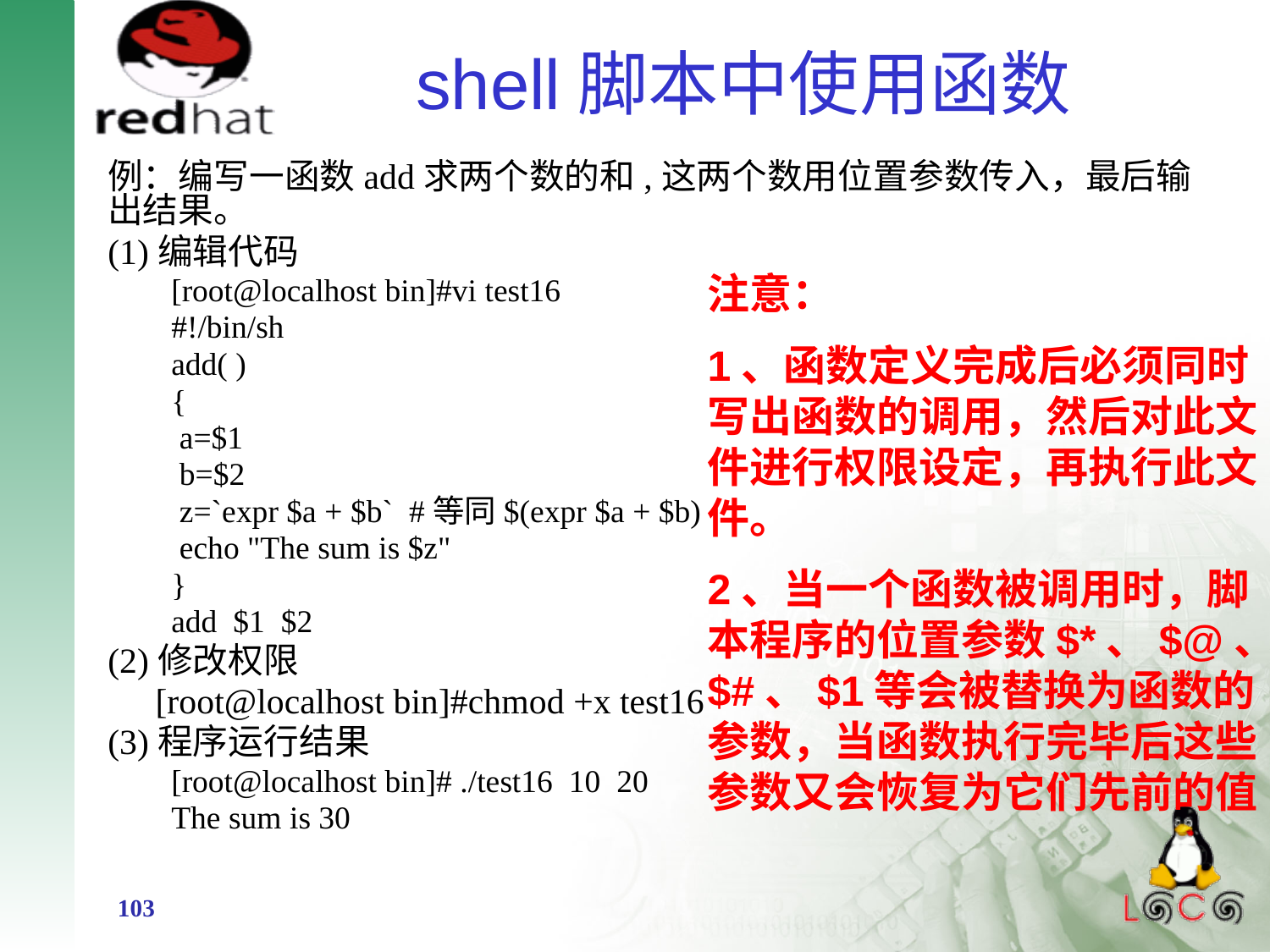

# shell脚本中使用函数
例：编写一函数add求两个数的和,这两个数用位置参数传入，最后输出结果。
(1)编辑代码
[root@localhost bin]#vi test16
#!/bin/sh
add( )
{
 a=$1
 b=$2
 z=`expr $a + $b`  #等同$(expr $a + $b)
 echo "The sum is $z"
}
add  $1  $2
(2)修改权限
	[root@localhost bin]#chmod +x test16
(3)程序运行结果
[root@localhost bin]# ./test16  10  20
The sum is 30

注意：
1、函数定义完成后必须同时写出函数的调用，然后对此文件进行权限设定，再执行此文件。
2、当一个函数被调用时，脚本程序的位置参数$*、$@、$#、$1等会被替换为函数的参数，当函数执行完毕后这些参数又会恢复为它们先前的值
103